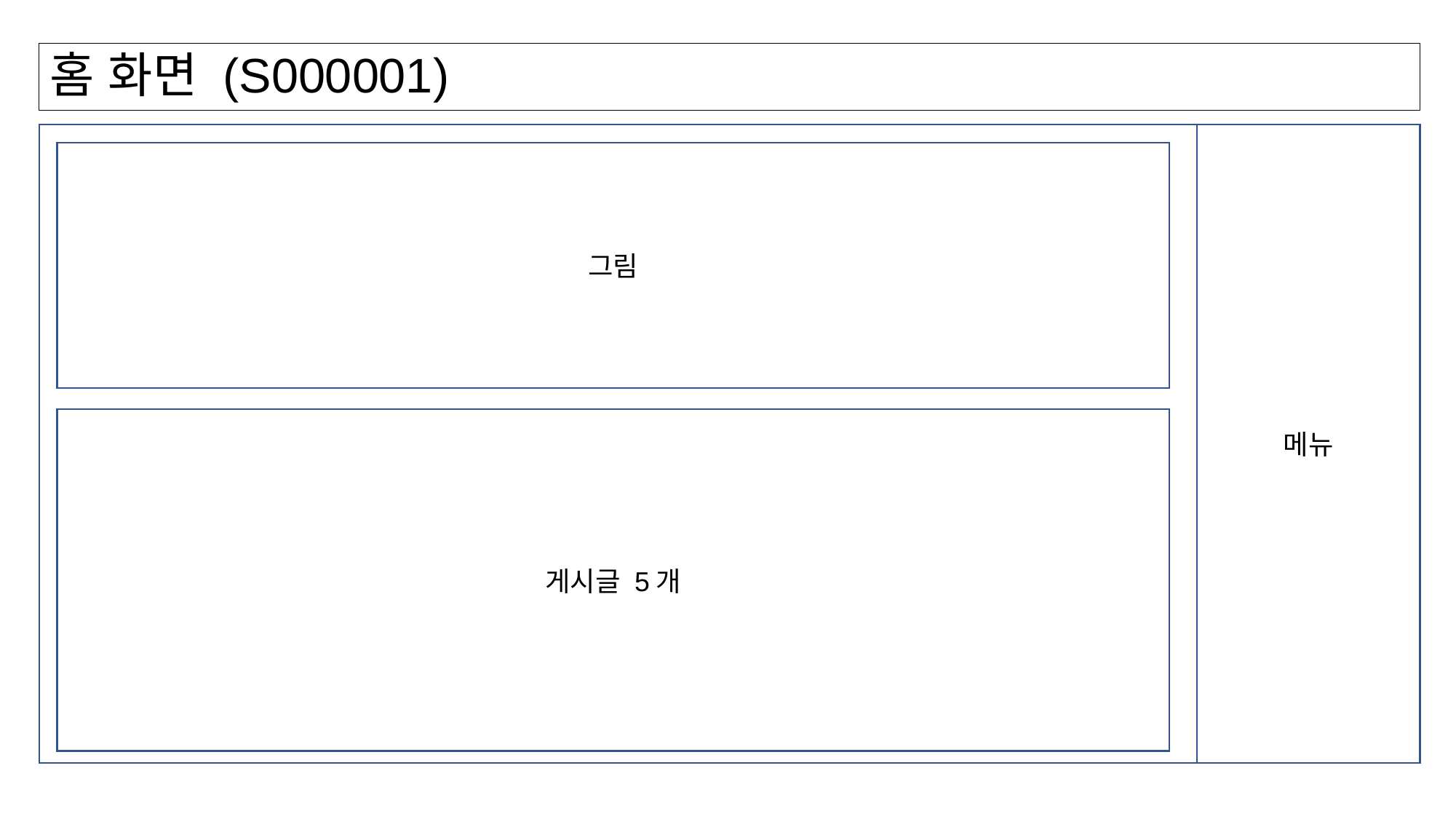

# 홈 화면 (S000001)
메뉴

그림
게시글 5개